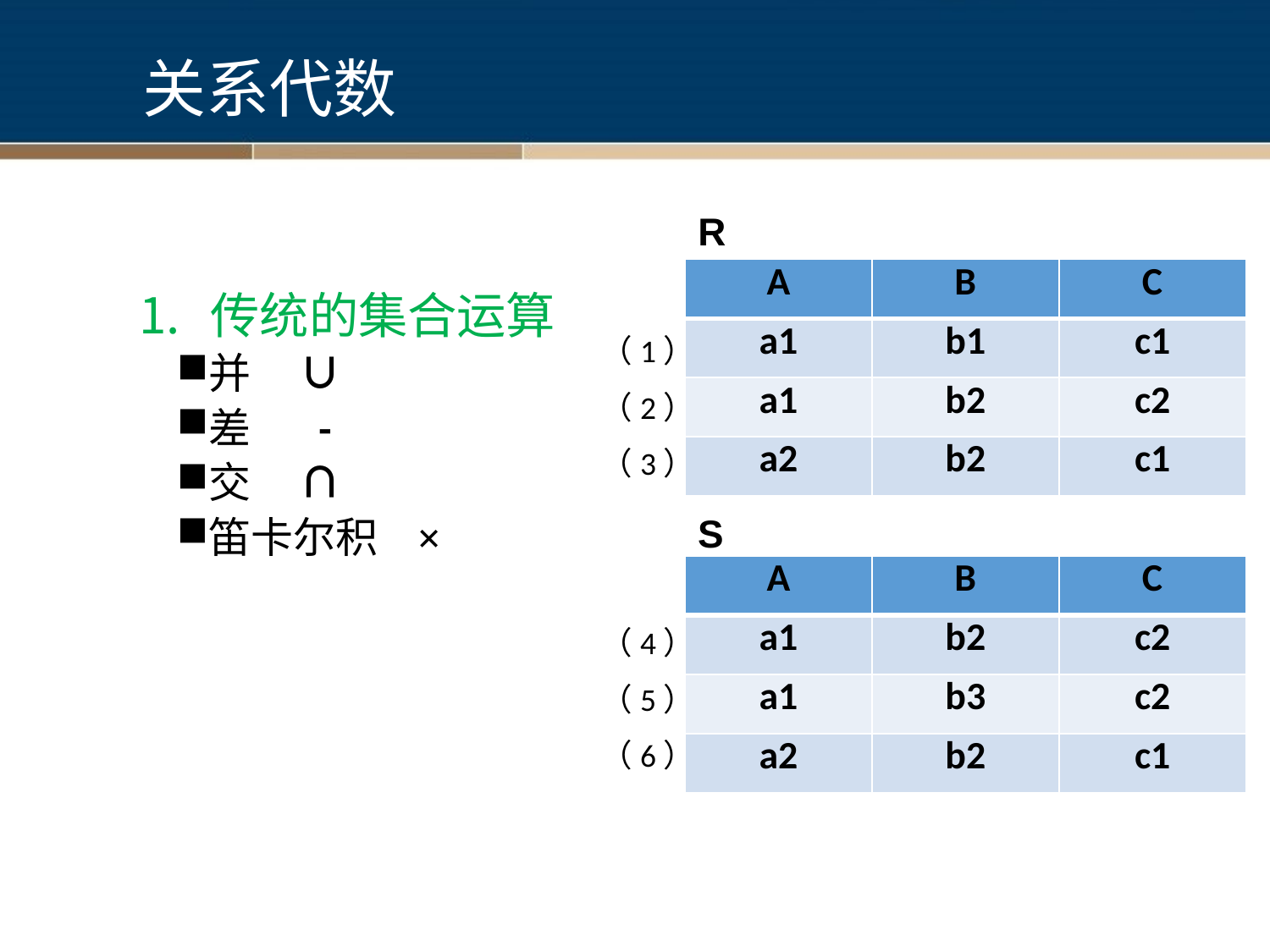

# 关系代数
R
传统的集合运算
并     ∪
差      -
交     ∩
笛卡尔积   ×

| A | B | C |
| --- | --- | --- |
| a1 | b1 | c1 |
| a1 | b2 | c2 |
| a2 | b2 | c1 |
（1）

（2）

（3）

S
| A | B | C |
| --- | --- | --- |
| a1 | b2 | c2 |
| a1 | b3 | c2 |
| a2 | b2 | c1 |
（4）

（5）

（6）